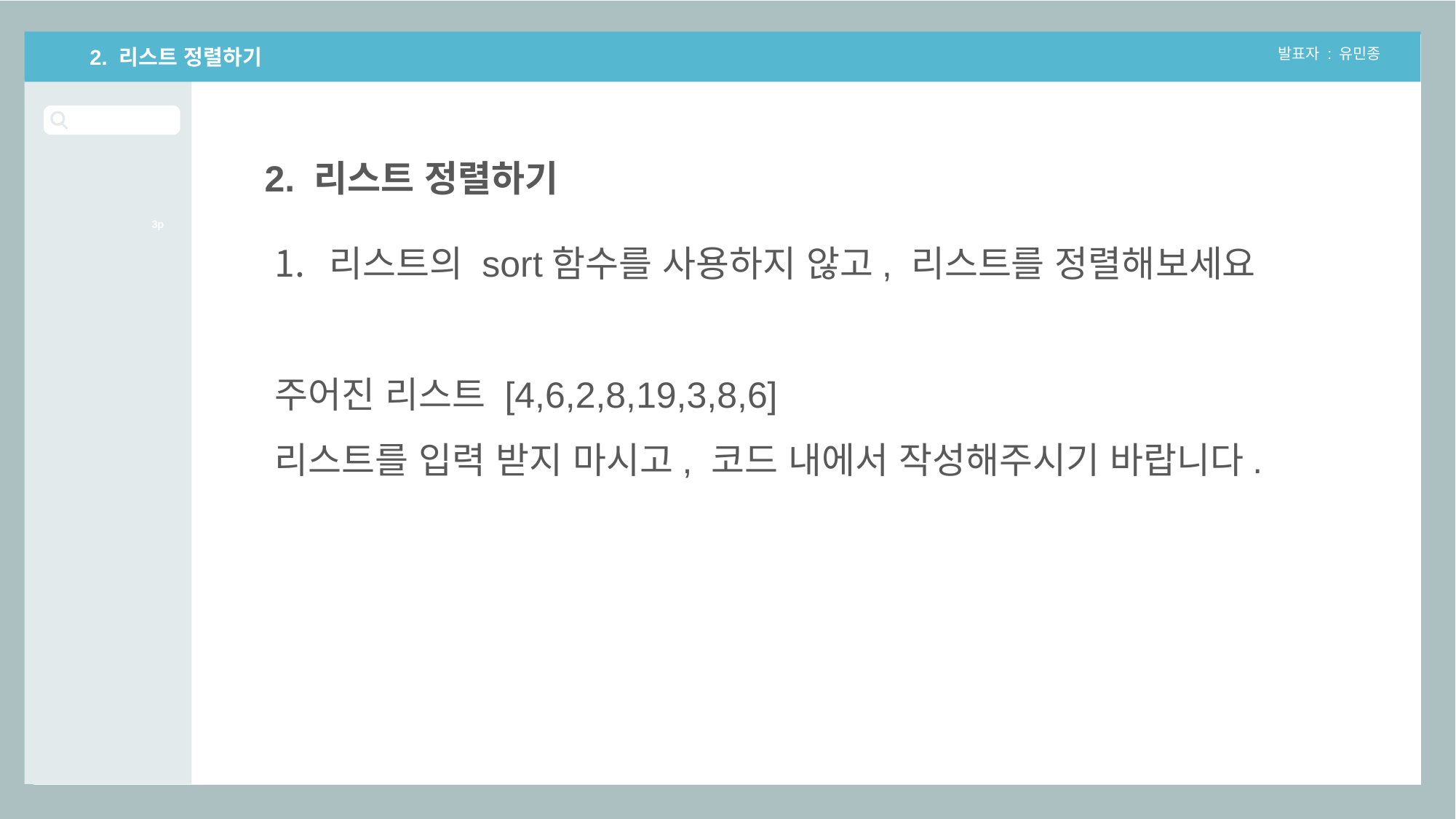

2. 리스트 정렬하기
발표자 : 유민종

2. 리스트 정렬하기
3p
리스트의 sort함수를 사용하지 않고, 리스트를 정렬해보세요

주어진 리스트 [4,6,2,8,19,3,8,6]
리스트를 입력 받지 마시고, 코드 내에서 작성해주시기 바랍니다.